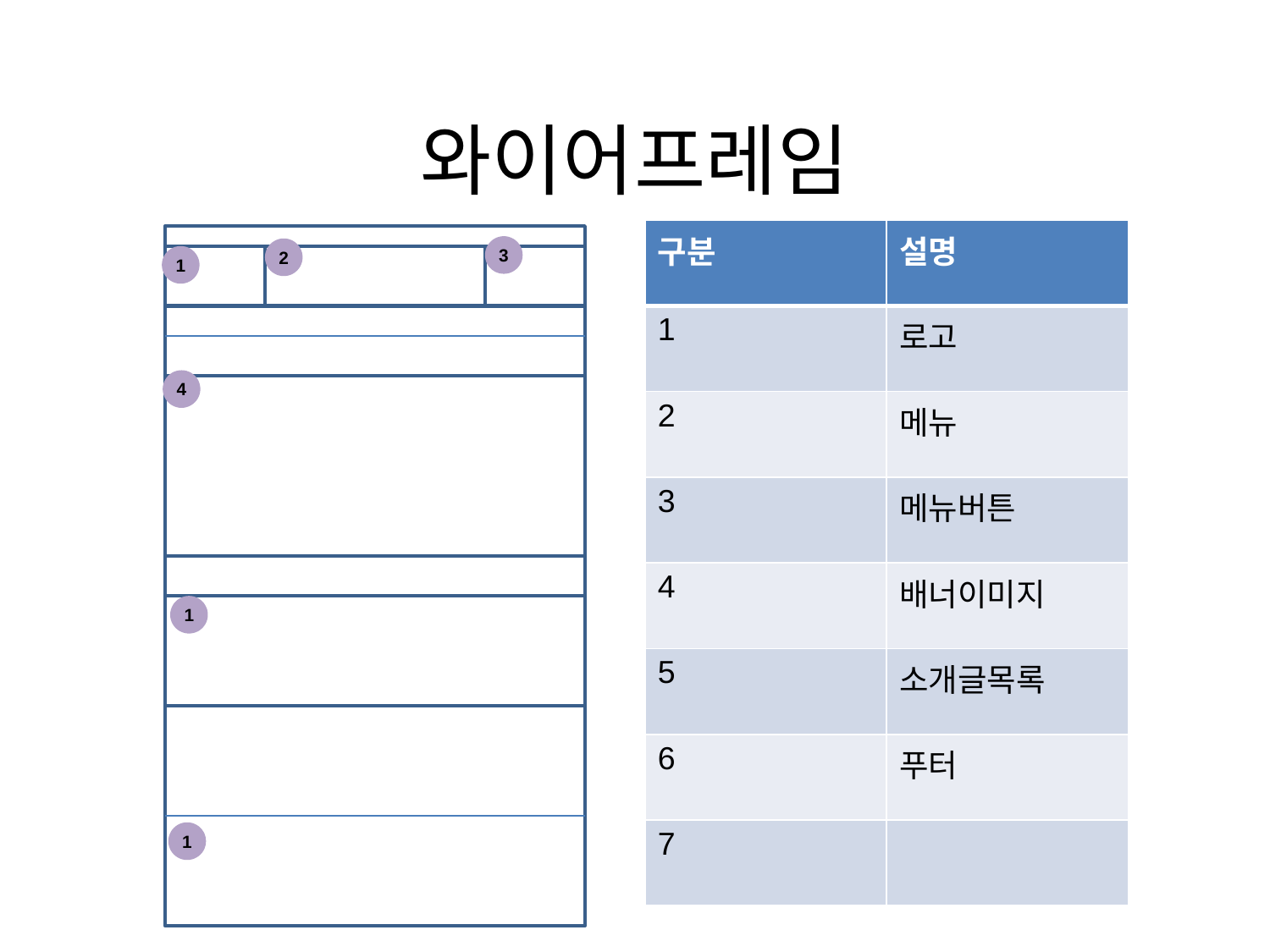

# 와이어프레임
| 구분 | 설명 |
| --- | --- |
| 1 | 로고 |
| 2 | 메뉴 |
| 3 | 메뉴버튼 |
| 4 | 배너이미지 |
| 5 | 소개글목록 |
| 6 | 푸터 |
| 7 |  |

3

2

1

4

1

1